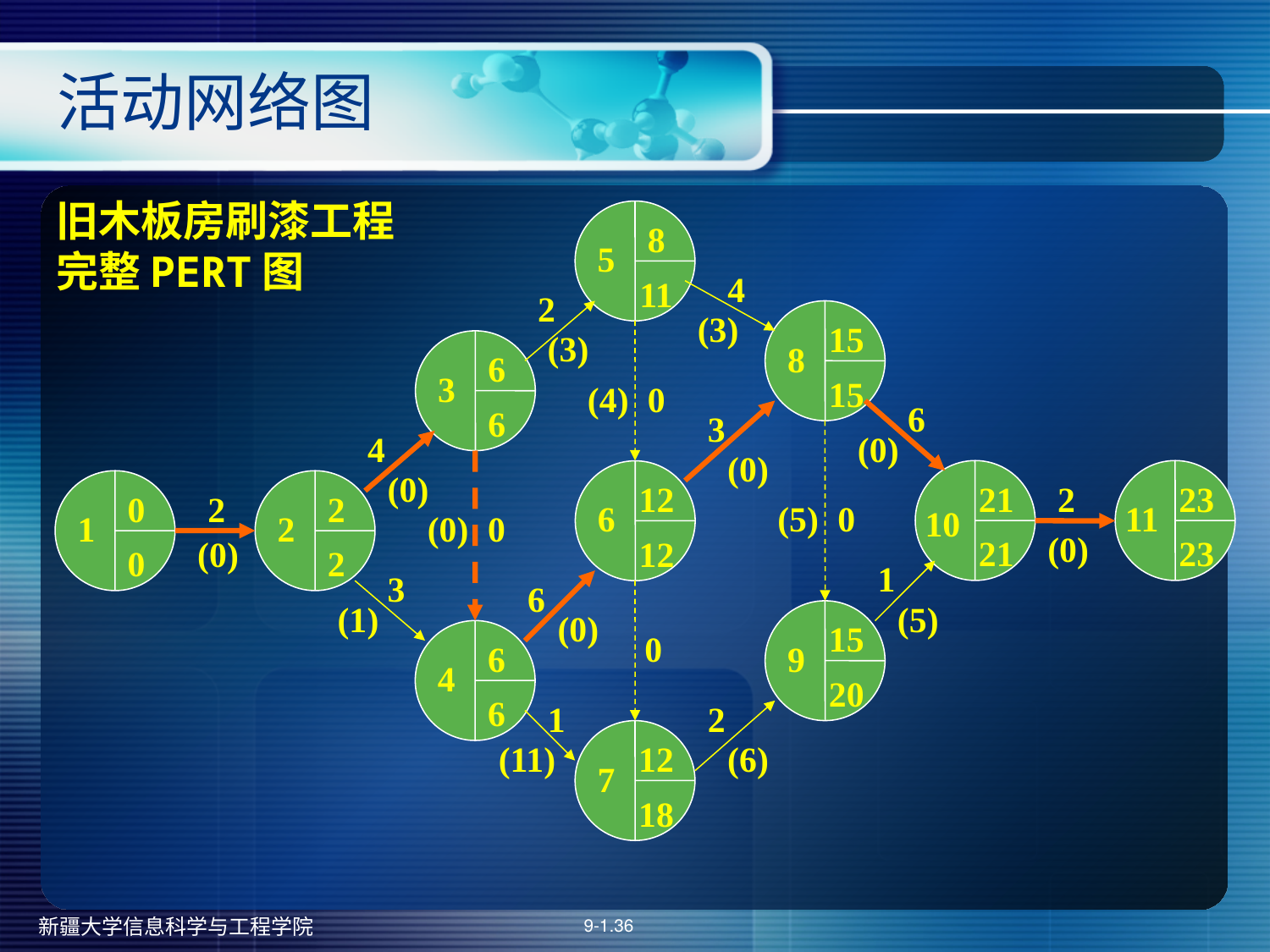

# 活动网络图
旧木板房刷漆工程
完整PERT图

8
5

11
4
2

(3)

15
8

15
(3)

6
3

6
(4)
0
6

3

4

(0)

(0)

(0)

21
10

21

23
11

23

12
6

12

0
1

0

2
2

2
2
2
(5)
0
(0)
0

(0)
(0)

1
3

6

(1)
(5)
(0)

15
9

20

6
4

6
0
1
2

12
7

18
(11)
(6)